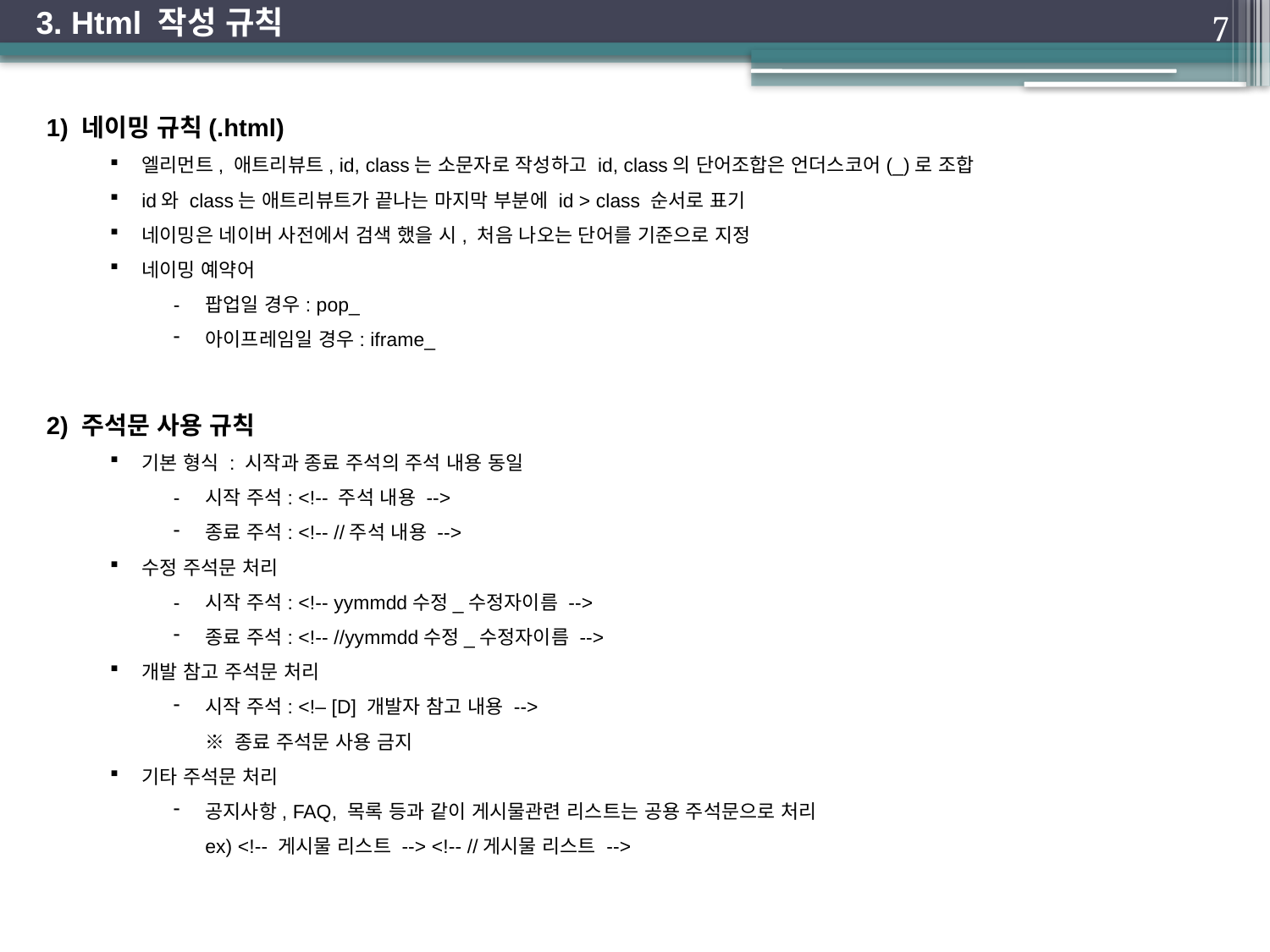

3. Html 작성 규칙
7
1) 네이밍 규칙(.html)
엘리먼트, 애트리뷰트, id, class는 소문자로 작성하고 id, class의 단어조합은 언더스코어(_)로 조합
id와 class는 애트리뷰트가 끝나는 마지막 부분에 id > class 순서로 표기
네이밍은 네이버 사전에서 검색 했을 시, 처음 나오는 단어를 기준으로 지정
네이밍 예약어
-	팝업일 경우: pop_
아이프레임일 경우: iframe_

2) 주석문 사용 규칙
기본 형식 : 시작과 종료 주석의 주석 내용 동일
-	시작 주석: <!-- 주석 내용 -->
종료 주석: <!-- //주석 내용 -->
수정 주석문 처리
-	시작 주석: <!-- yymmdd수정_수정자이름 -->
종료 주석: <!-- //yymmdd수정_수정자이름 -->
개발 참고 주석문 처리
시작 주석: <!– [D] 개발자 참고 내용 -->
	※ 종료 주석문 사용 금지
기타 주석문 처리
공지사항, FAQ, 목록 등과 같이 게시물관련 리스트는 공용 주석문으로 처리
	ex) <!-- 게시물 리스트 --> <!-- //게시물 리스트 -->